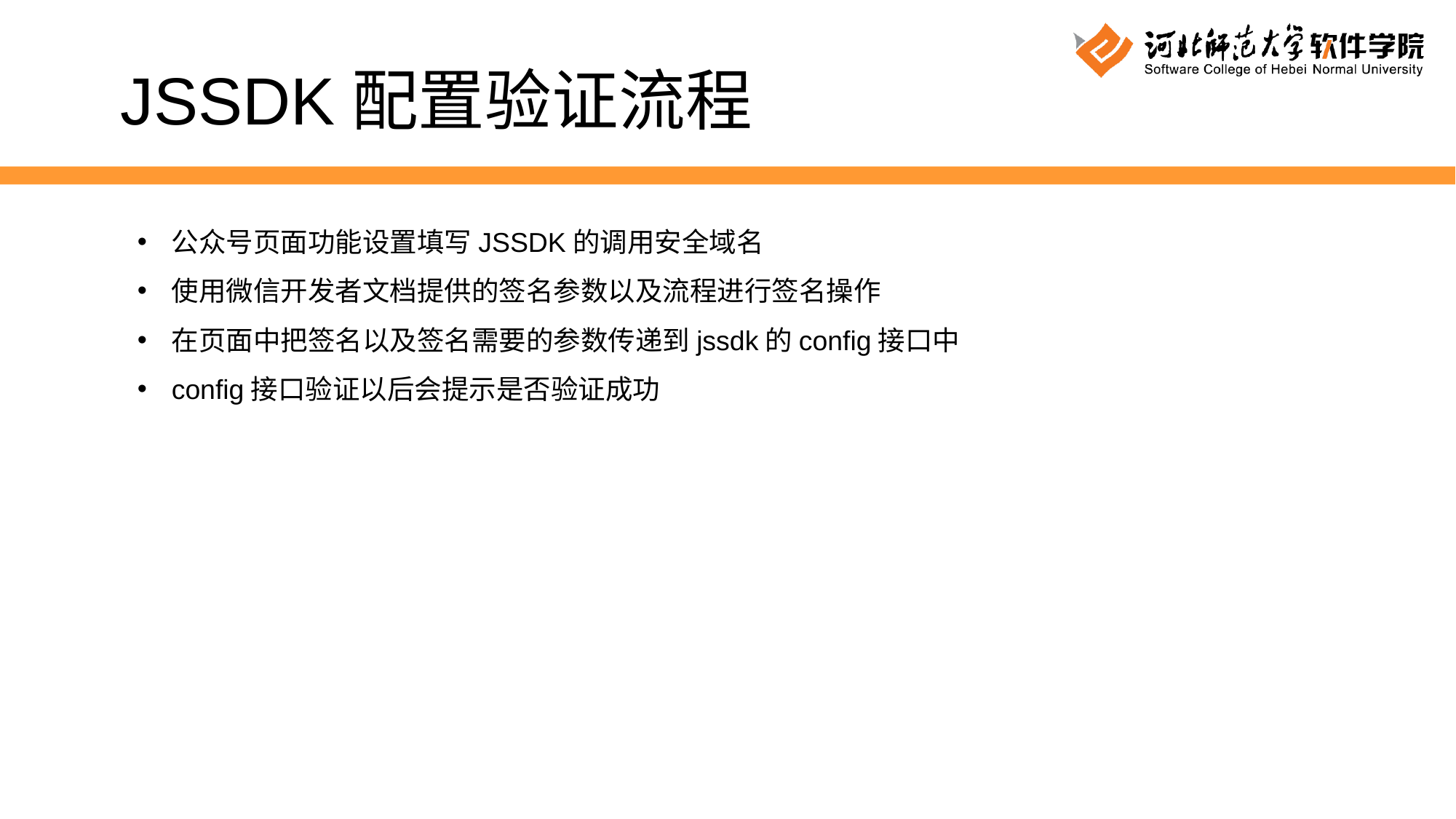

JSSDK配置验证流程
公众号页面功能设置填写JSSDK的调用安全域名
使用微信开发者文档提供的签名参数以及流程进行签名操作
在页面中把签名以及签名需要的参数传递到jssdk的config接口中
config接口验证以后会提示是否验证成功